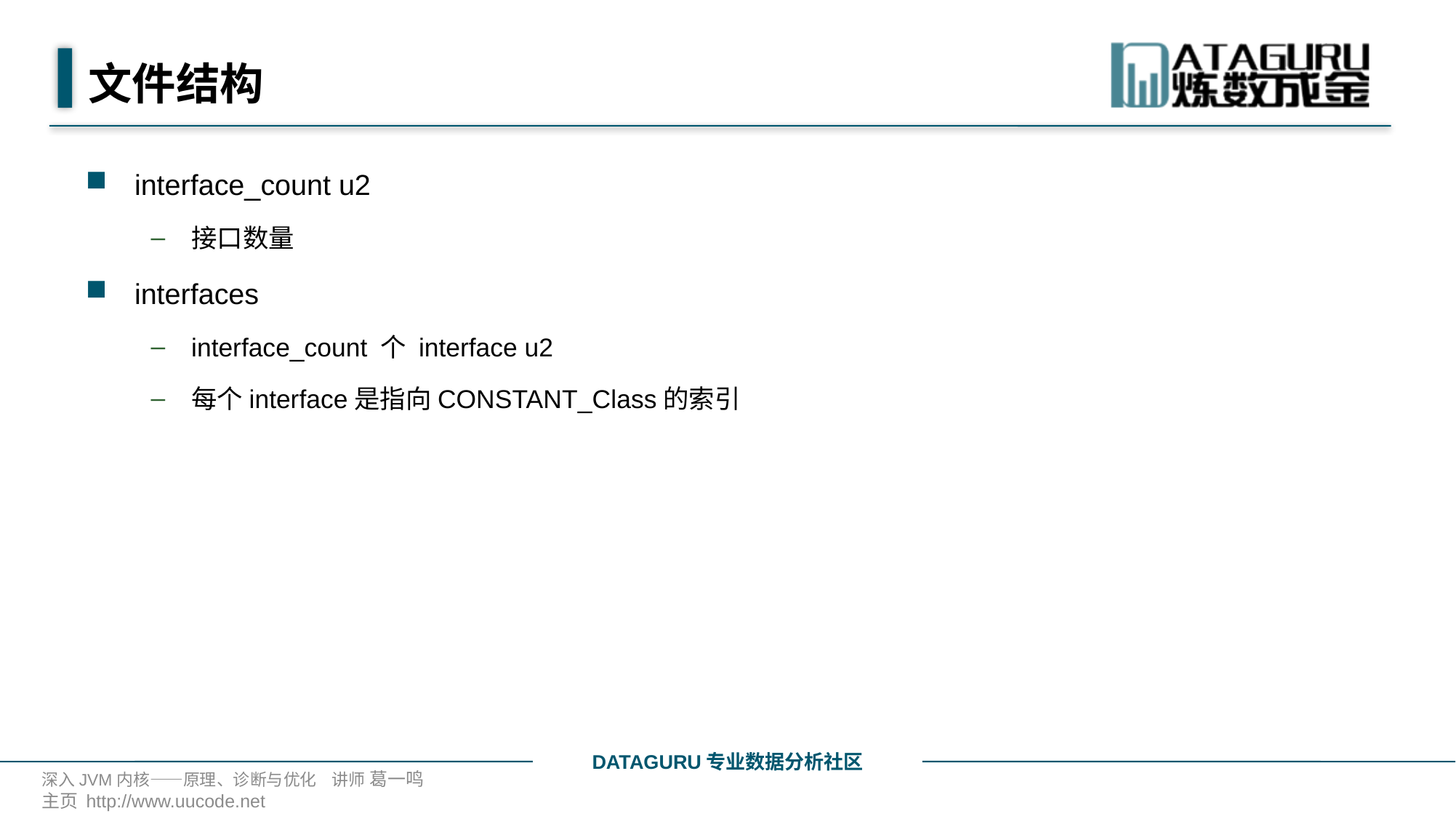

# 文件结构
interface_count u2
接口数量
interfaces
interface_count 个 interface u2
每个interface是指向CONSTANT_Class的索引